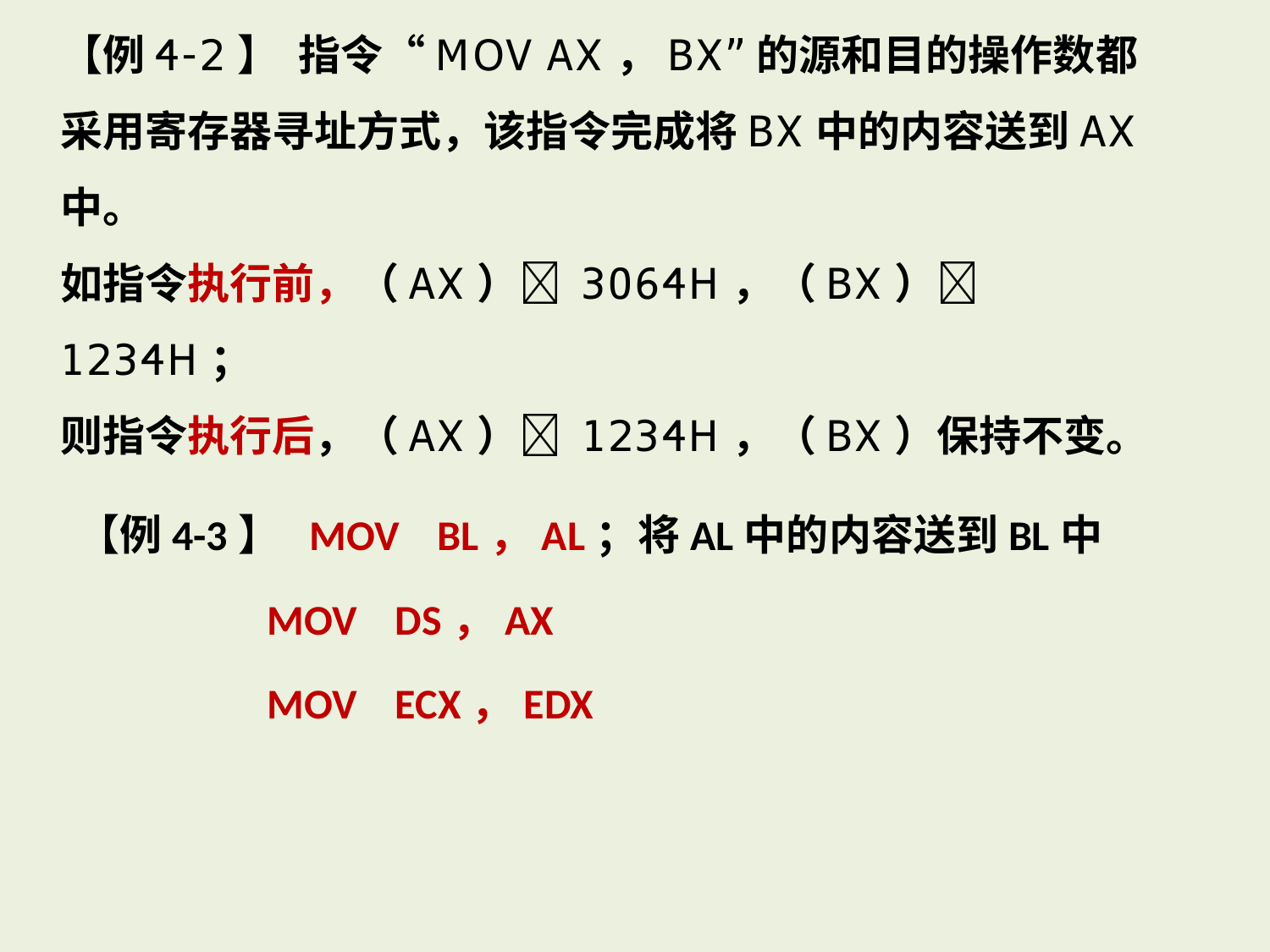

【例4-2】  指令“MOV AX，BX”的源和目的操作数都采用寄存器寻址方式，该指令完成将BX中的内容送到AX中。
如指令执行前，（AX）= 3064H，（BX）= 1234H；
则指令执行后，（AX）= 1234H，（BX）保持不变。
 【例4-3】  MOV    BL，AL；将AL中的内容送到BL中
                      MOV    DS，AX
                      MOV    ECX，EDX
81